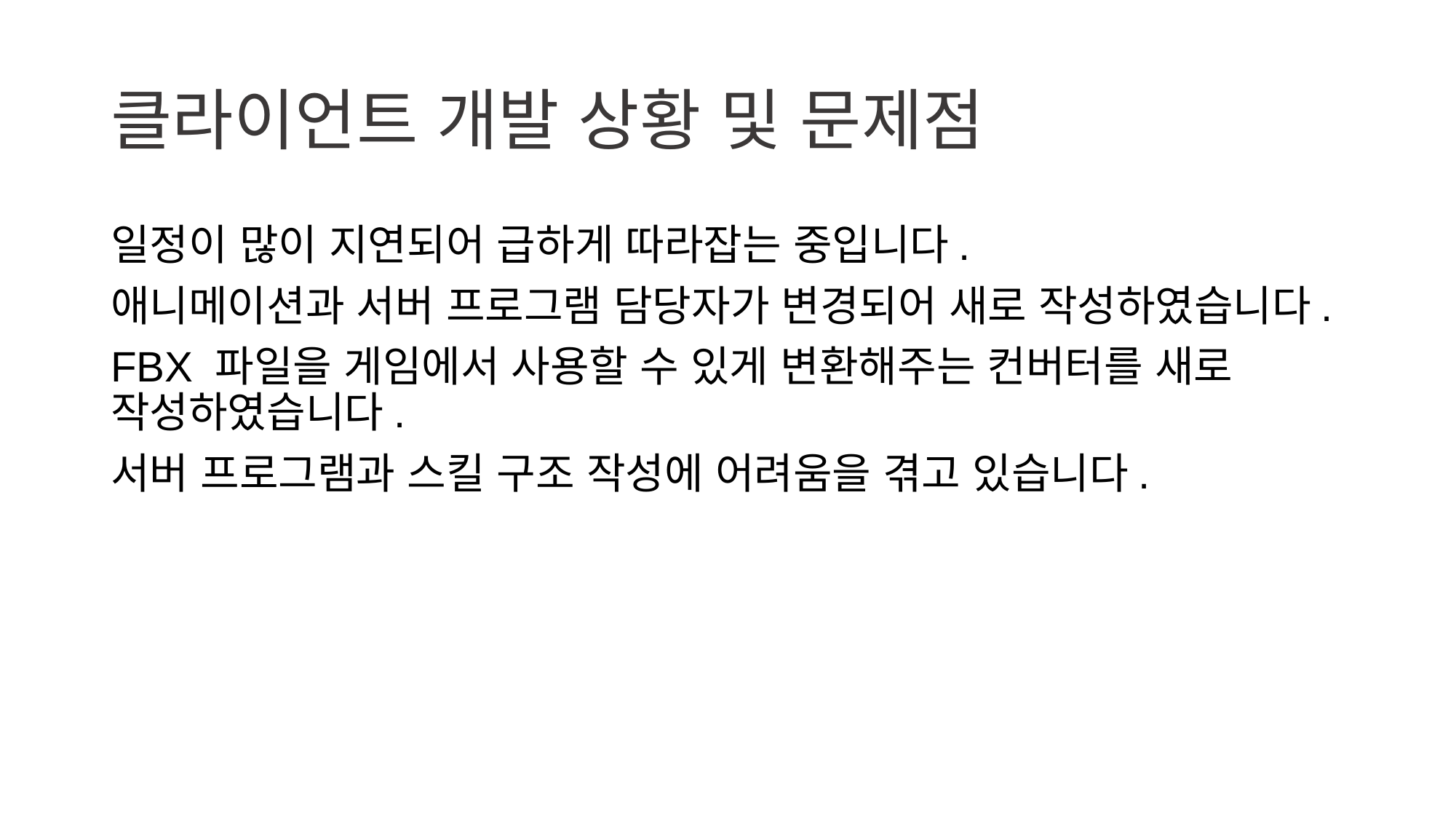

# 클라이언트 개발 상황 및 문제점
일정이 많이 지연되어 급하게 따라잡는 중입니다.
애니메이션과 서버 프로그램 담당자가 변경되어 새로 작성하였습니다.
FBX 파일을 게임에서 사용할 수 있게 변환해주는 컨버터를 새로 작성하였습니다.
서버 프로그램과 스킬 구조 작성에 어려움을 겪고 있습니다.